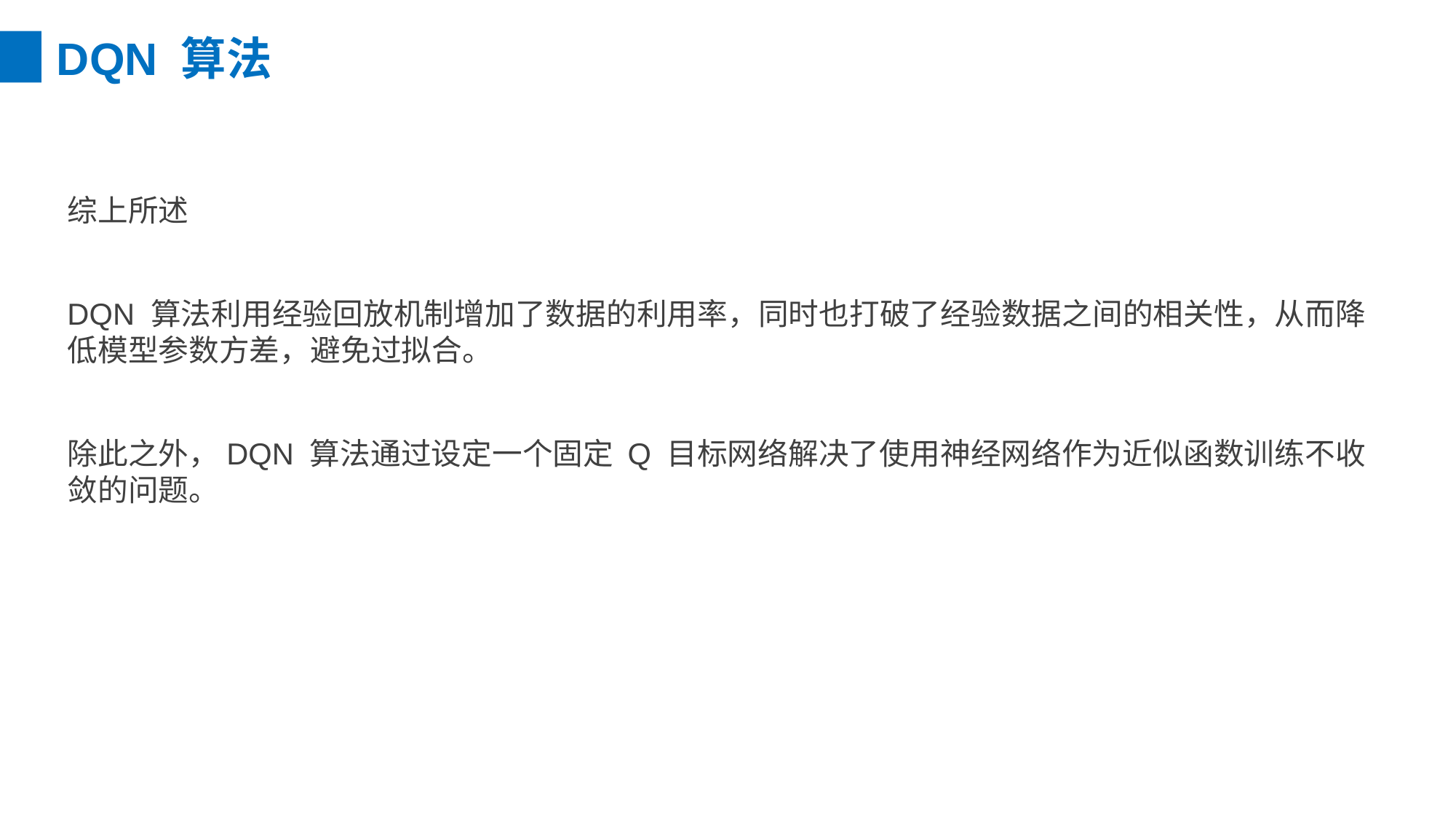

DQN 算法

综上所述

DQN 算法利用经验回放机制增加了数据的利用率，同时也打破了经验数据之间的相关性，从而降低模型参数方差，避免过拟合。

除此之外，DQN 算法通过设定一个固定 Q 目标网络解决了使用神经网络作为近似函数训练不收敛的问题。